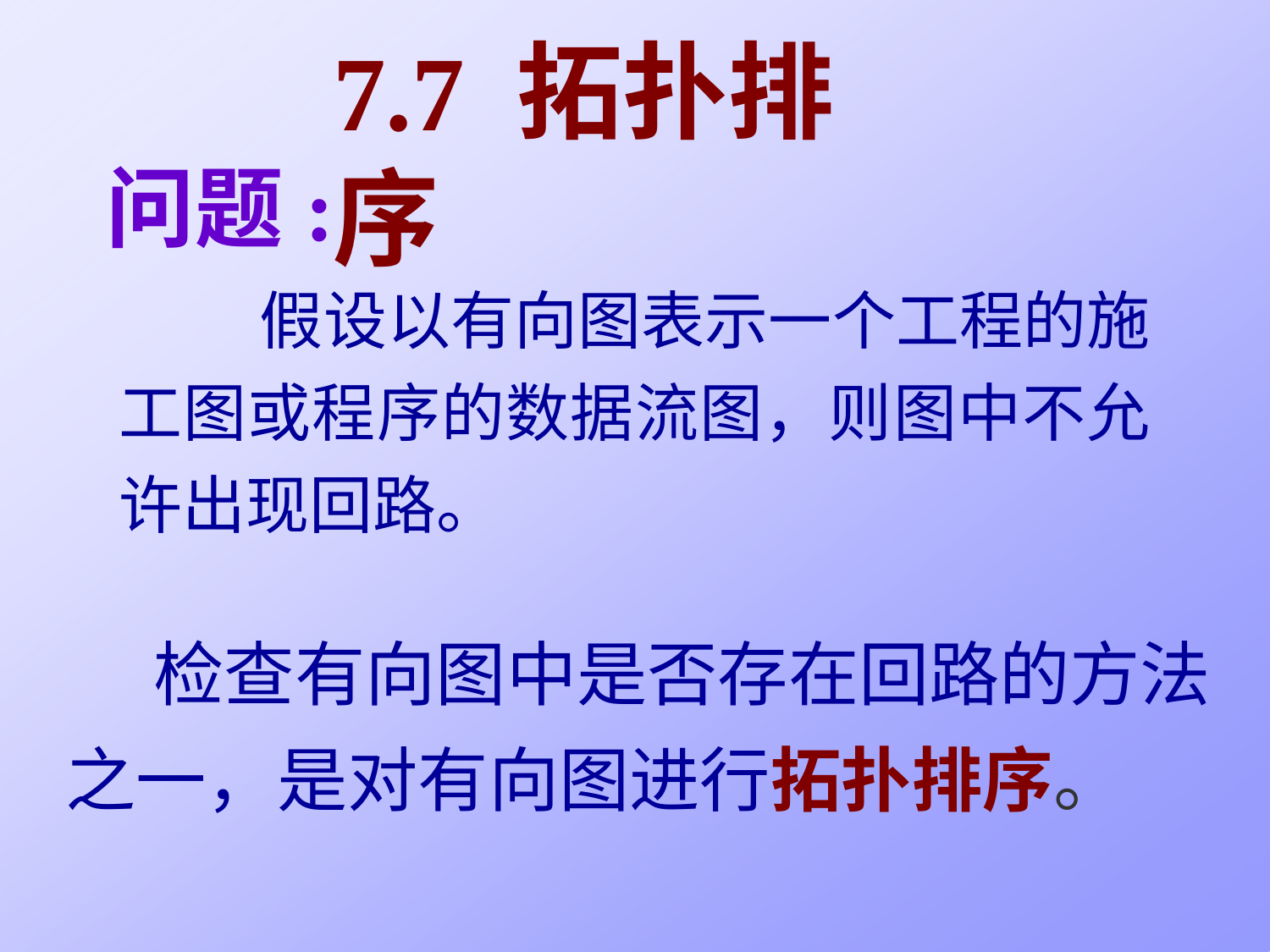

# 7.7 拓扑排序
问题:
假设以有向图表示一个工程的施 工图或程序的数据流图，则图中不允 许出现回路。

检查有向图中是否存在回路的方法 之一，是对有向图进行拓扑排序。